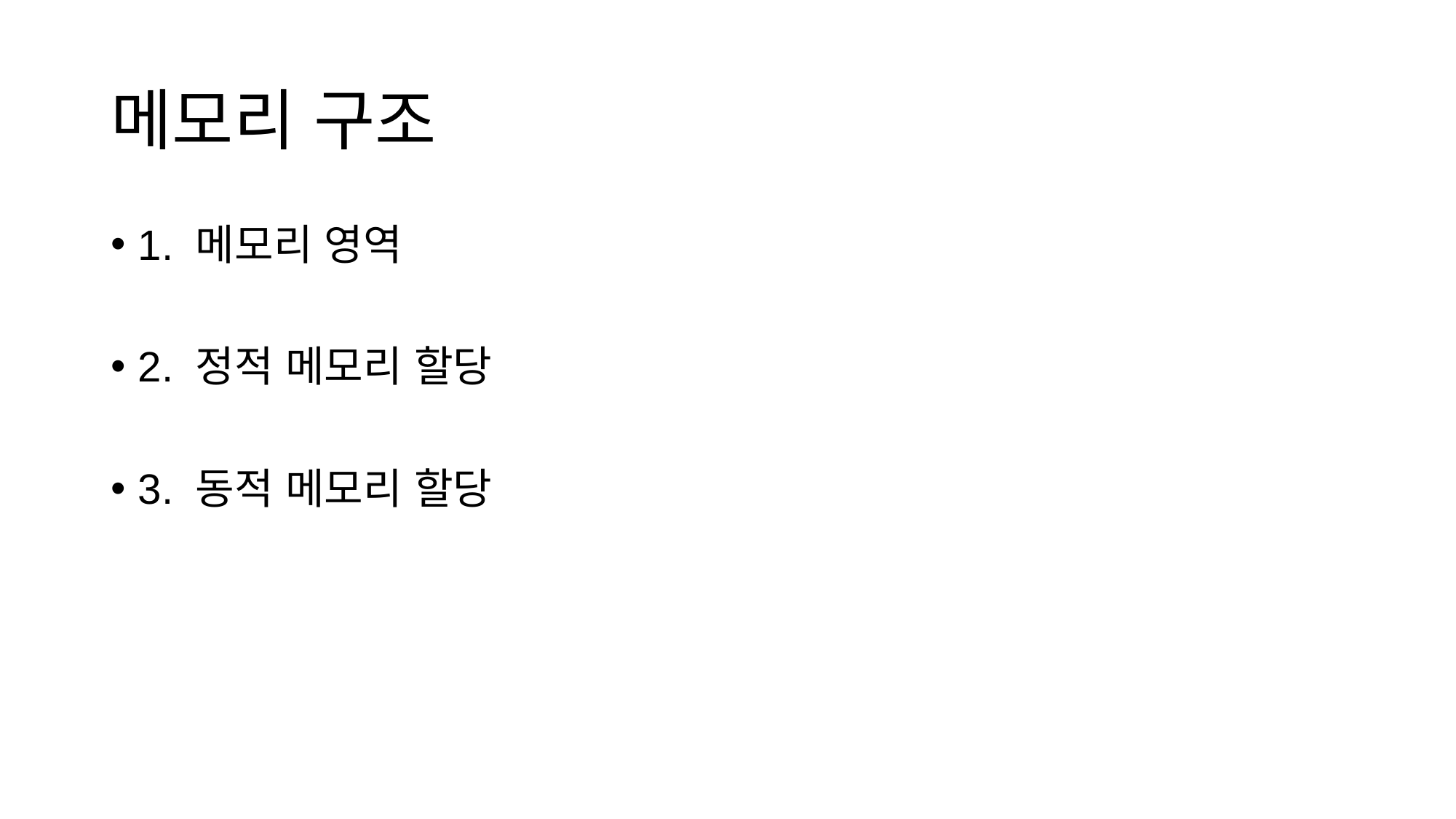

# 메모리 구조
1. 메모리 영역

2. 정적 메모리 할당

3. 동적 메모리 할당